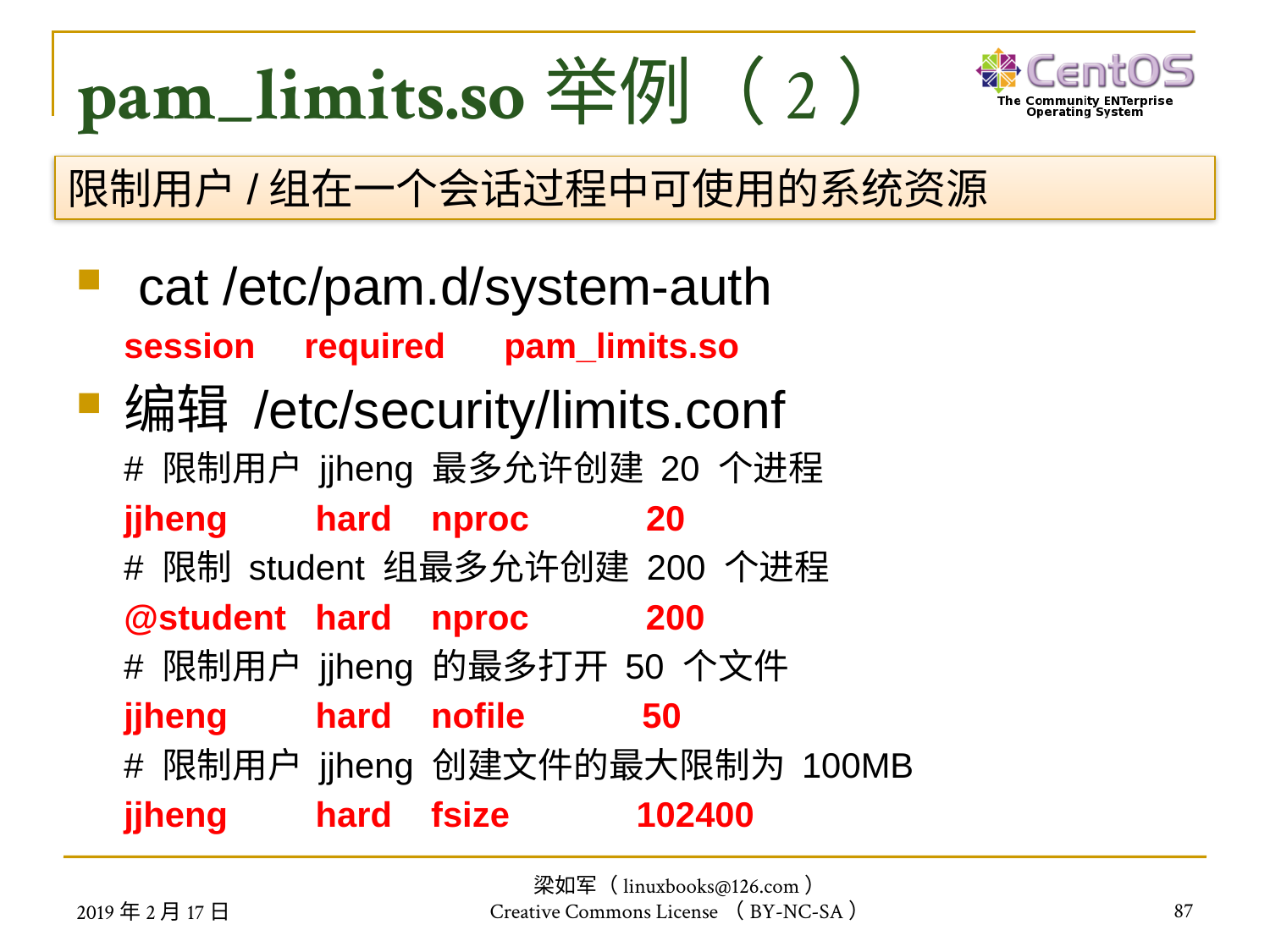

# pam_limits.so举例（2）
限制用户/组在一个会话过程中可使用的系统资源
 cat /etc/pam.d/system-auth
session     required      pam_limits.so
编辑 /etc/security/limits.conf
# 限制用户 jjheng 最多允许创建 20 个进程
jjheng         hard    nproc            20
# 限制 student 组最多允许创建 200 个进程
@student   hard    nproc            200
# 限制用户 jjheng 的最多打开 50 个文件
jjheng         hard    nofile            50
# 限制用户 jjheng 创建文件的最大限制为 100MB
jjheng         hard    fsize             102400
梁如军（linuxbooks@126.com）
Creative Commons License（BY-NC-SA）
2019年2月17日
87